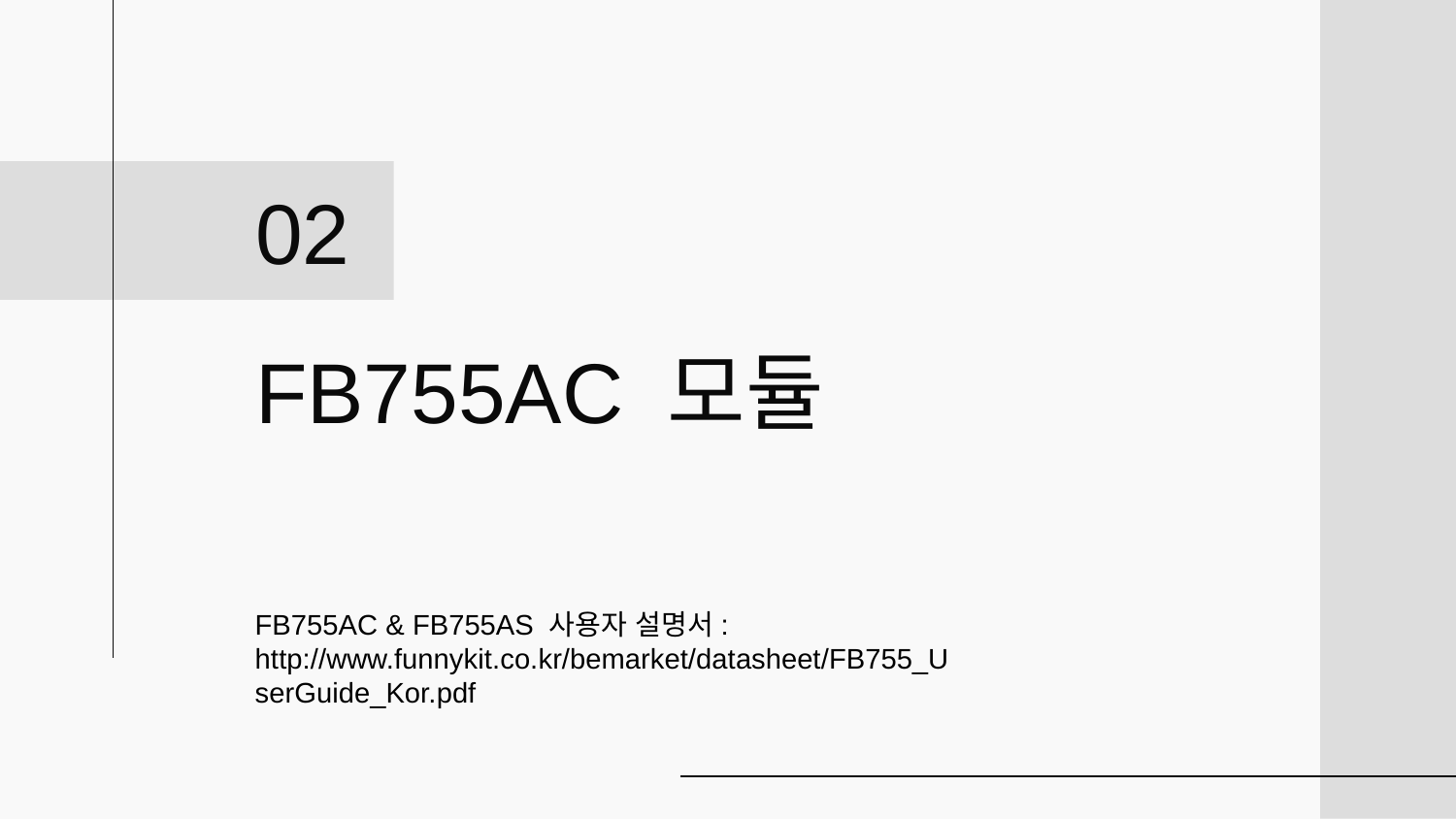

02
# FB755AC 모듈
FB755AC & FB755AS 사용자 설명서:
http://www.funnykit.co.kr/bemarket/datasheet/FB755_UserGuide_Kor.pdf